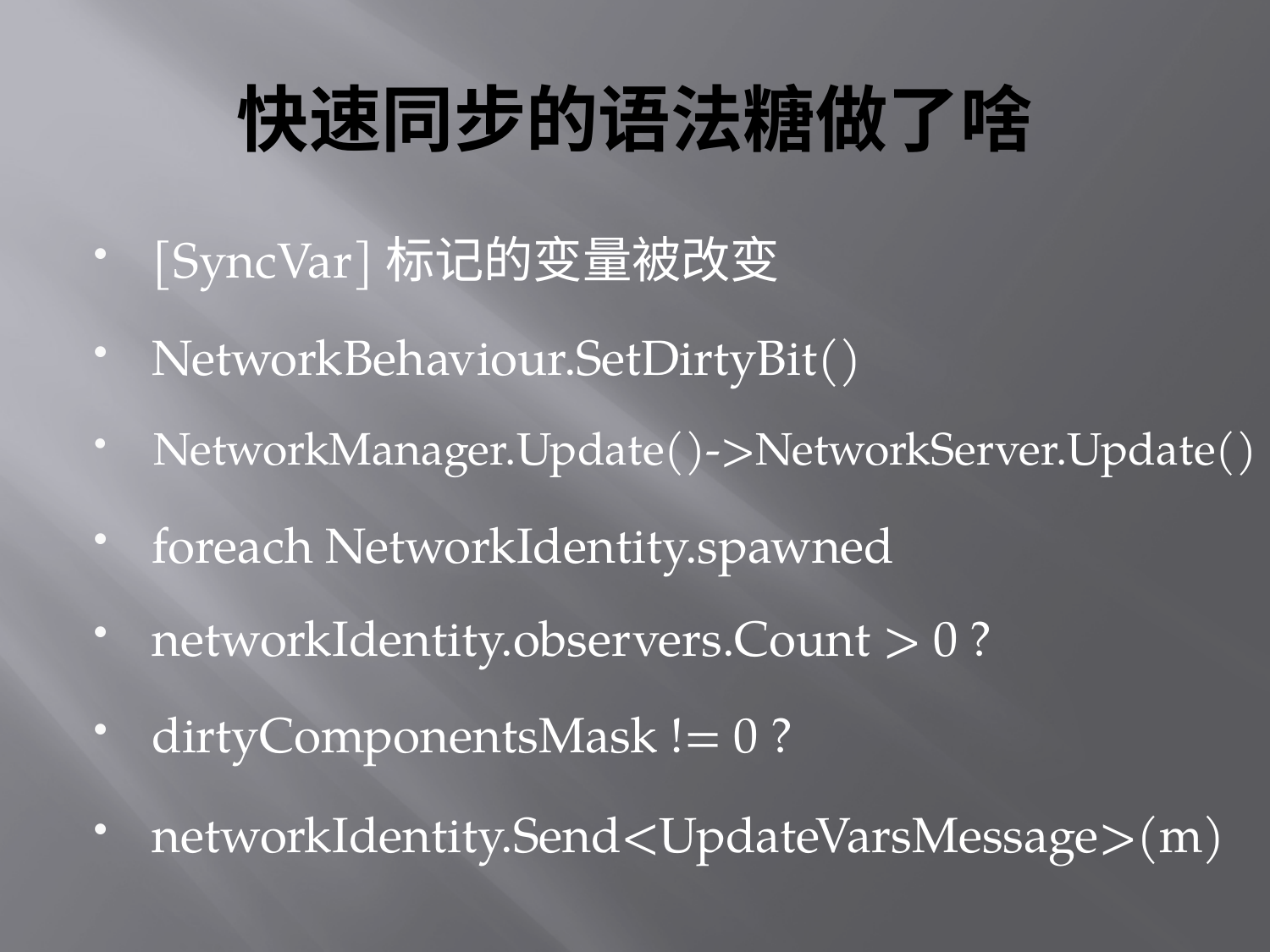

# 快速同步的语法糖做了啥
[SyncVar]标记的变量被改变
NetworkBehaviour.SetDirtyBit()
NetworkManager.Update()->NetworkServer.Update()
foreach NetworkIdentity.spawned
networkIdentity.observers.Count > 0 ?
dirtyComponentsMask != 0 ?
networkIdentity.Send<UpdateVarsMessage>(m)